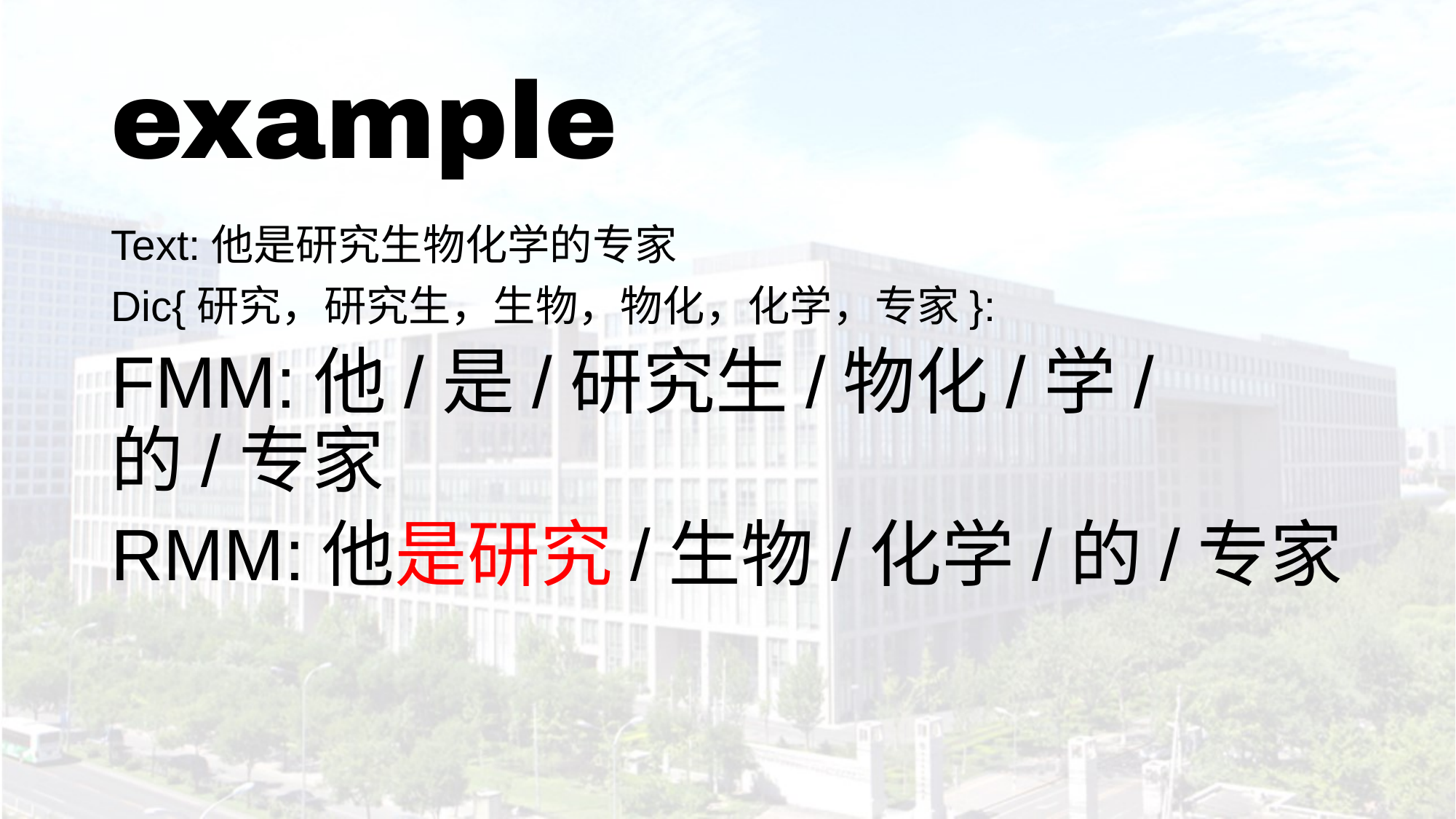

# example
Text:他是研究生物化学的专家
Dic{研究，研究生，生物，物化，化学，专家}:
FMM:他/是/研究生/物化/学/的/专家
RMM:他是研究/生物/化学/的/专家